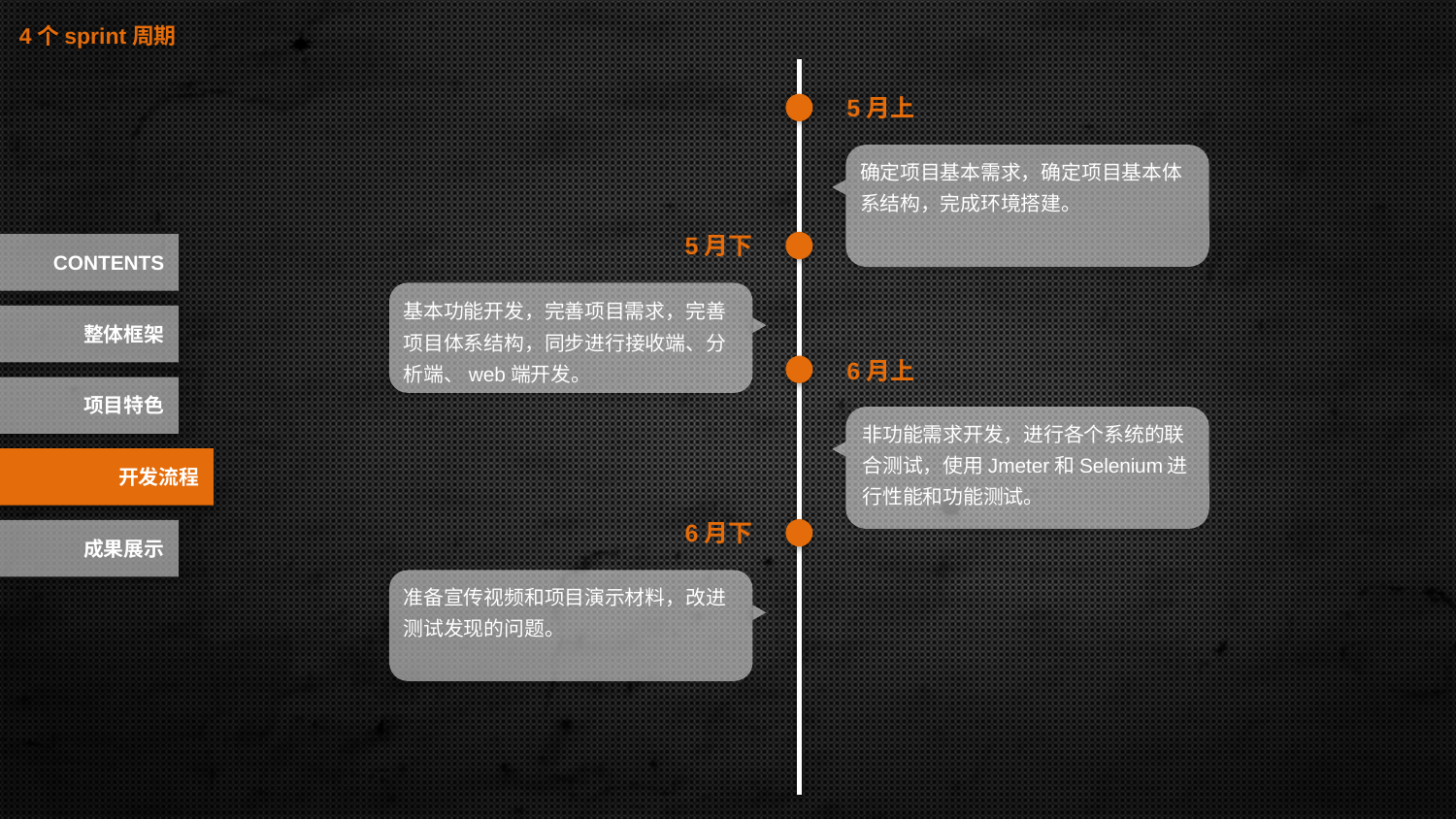

4个sprint周期

5月上

确定项目基本需求，确定项目基本体系结构，完成环境搭建。
5月下

CONTENTS

基本功能开发，完善项目需求，完善项目体系结构，同步进行接收端、分析端、web端开发。

整体框架
6月上

项目特色

非功能需求开发，进行各个系统的联合测试，使用Jmeter和Selenium进行性能和功能测试。

开发流程
6月下

成果展示

准备宣传视频和项目演示材料，改进测试发现的问题。